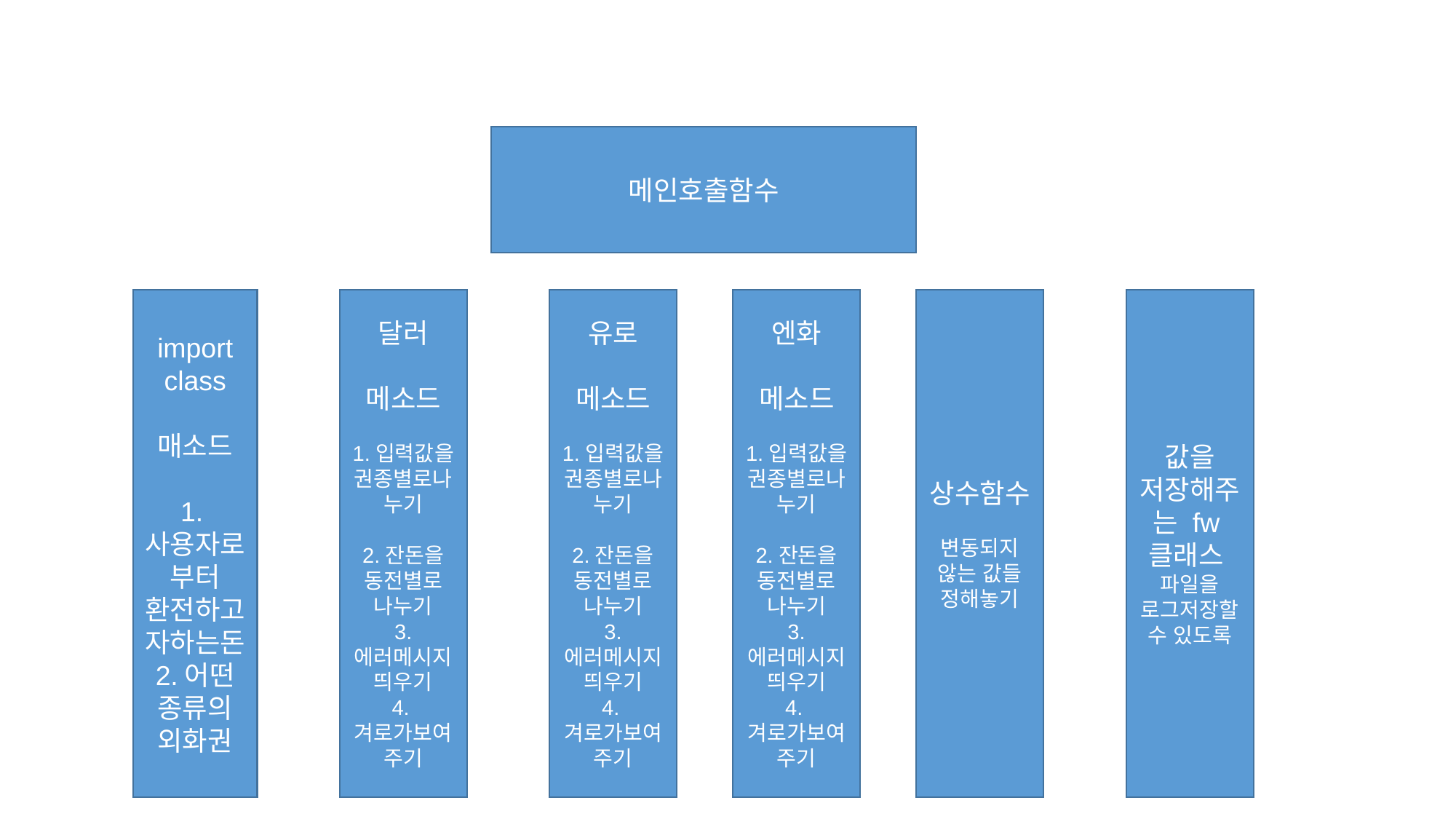

메인호출함수
유로

메소드

1.입력값을 권종별로나누기

2.잔돈을 동전별로 나누기
3. 에러메시지 띄우기
4.겨로가보여주기
엔화

메소드

1.입력값을 권종별로나누기

2.잔돈을 동전별로 나누기
3. 에러메시지 띄우기
4.겨로가보여주기
상수함수

변동되지 않는 값들 정해놓기
값을 저장해주는 fw클래스
파일을 로그저장할수 있도록
import class

매소드

1.사용자로부터 환전하고자하는돈
2.어떤 종류의 외화권
달러

메소드

1.입력값을 권종별로나누기

2.잔돈을 동전별로 나누기
3. 에러메시지 띄우기
4.겨로가보여주기